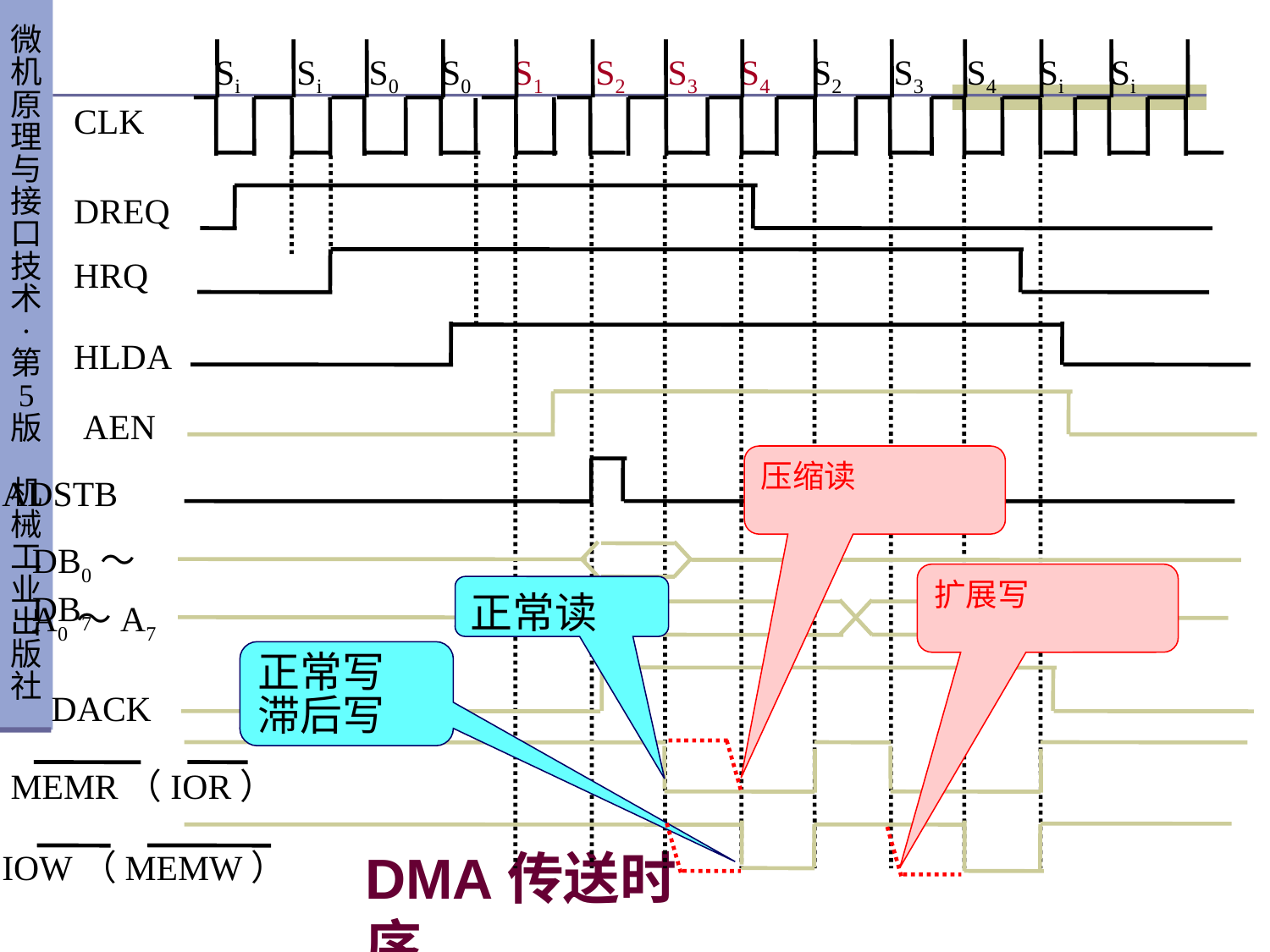

Si
Si
S0
S0
S1
S2
S3
S4
S2
S3
S4
Si
Si
CLK

DREQ

HRQ

HLDA

AEN

ADSTB

DB0～DB7

A0～A7

DACK

 MEMR（IOR）

IOW（MEMW）

压缩读
扩展写
正常读
正常写
滞后写

# DMA传送时序